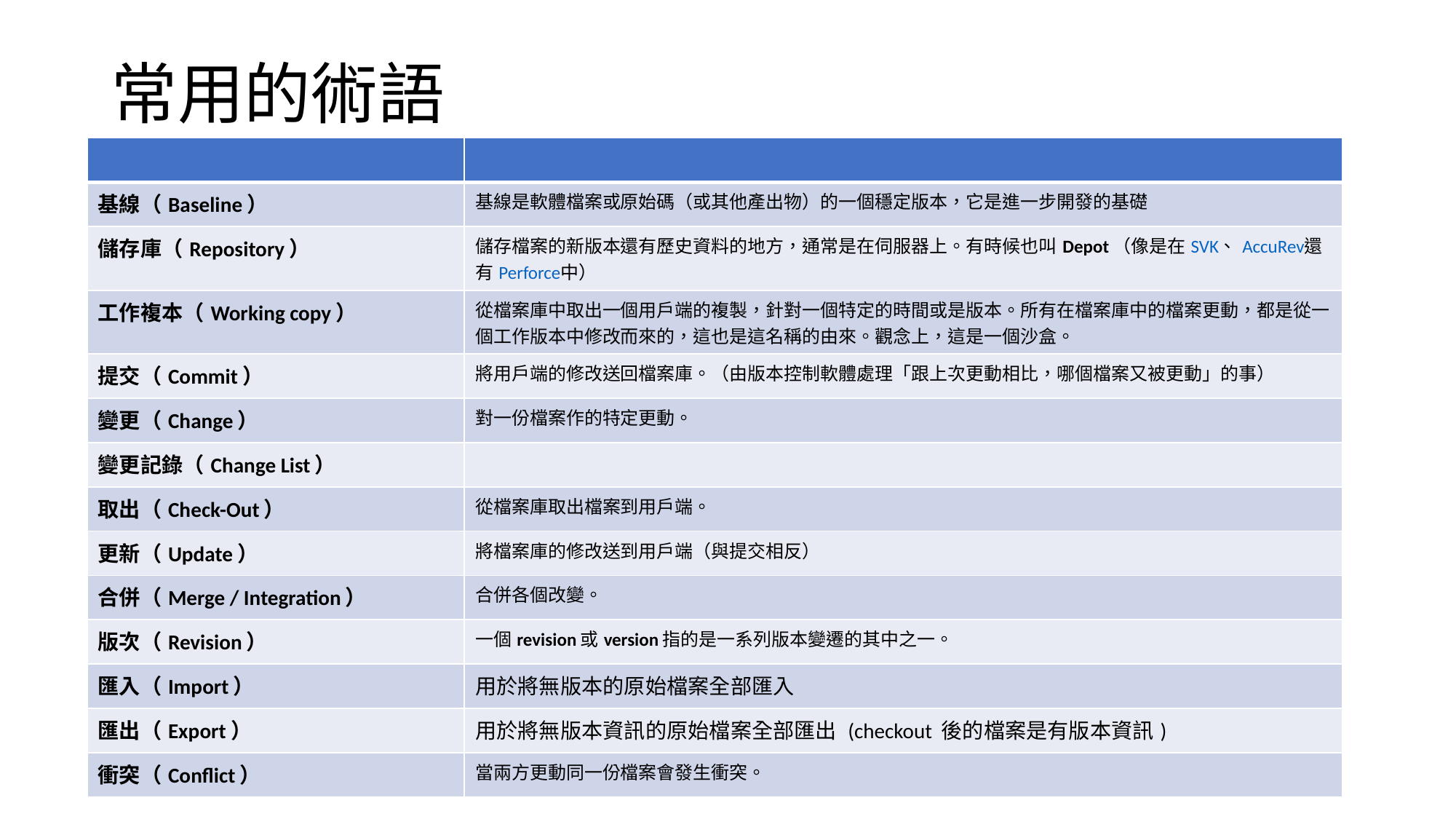

# 常用的術語
|  |  |
| --- | --- |
| 基線（Baseline） | 基線是軟體檔案或原始碼（或其他產出物）的一個穩定版本，它是進一步開發的基礎 |
| 儲存庫（Repository） | 儲存檔案的新版本還有歷史資料的地方，通常是在伺服器上。有時候也叫Depot（像是在SVK、AccuRev還有Perforce中） |
| 工作複本（Working copy） | 從檔案庫中取出一個用戶端的複製，針對一個特定的時間或是版本。所有在檔案庫中的檔案更動，都是從一個工作版本中修改而來的，這也是這名稱的由來。觀念上，這是一個沙盒。 |
| 提交（Commit） | 將用戶端的修改送回檔案庫。（由版本控制軟體處理「跟上次更動相比，哪個檔案又被更動」的事） |
| 變更（Change） | 對一份檔案作的特定更動。 |
| 變更記錄（Change List） |  |
| 取出（Check-Out） | 從檔案庫取出檔案到用戶端。 |
| 更新（Update） | 將檔案庫的修改送到用戶端（與提交相反） |
| 合併（Merge / Integration） | 合併各個改變。 |
| 版次（Revision） | 一個revision或version指的是一系列版本變遷的其中之一。 |
| 匯入（Import） | 用於將無版本的原始檔案全部匯入 |
| 匯出（Export） | 用於將無版本資訊的原始檔案全部匯出 (checkout 後的檔案是有版本資訊) |
| 衝突（Conflict） | 當兩方更動同一份檔案會發生衝突。 |